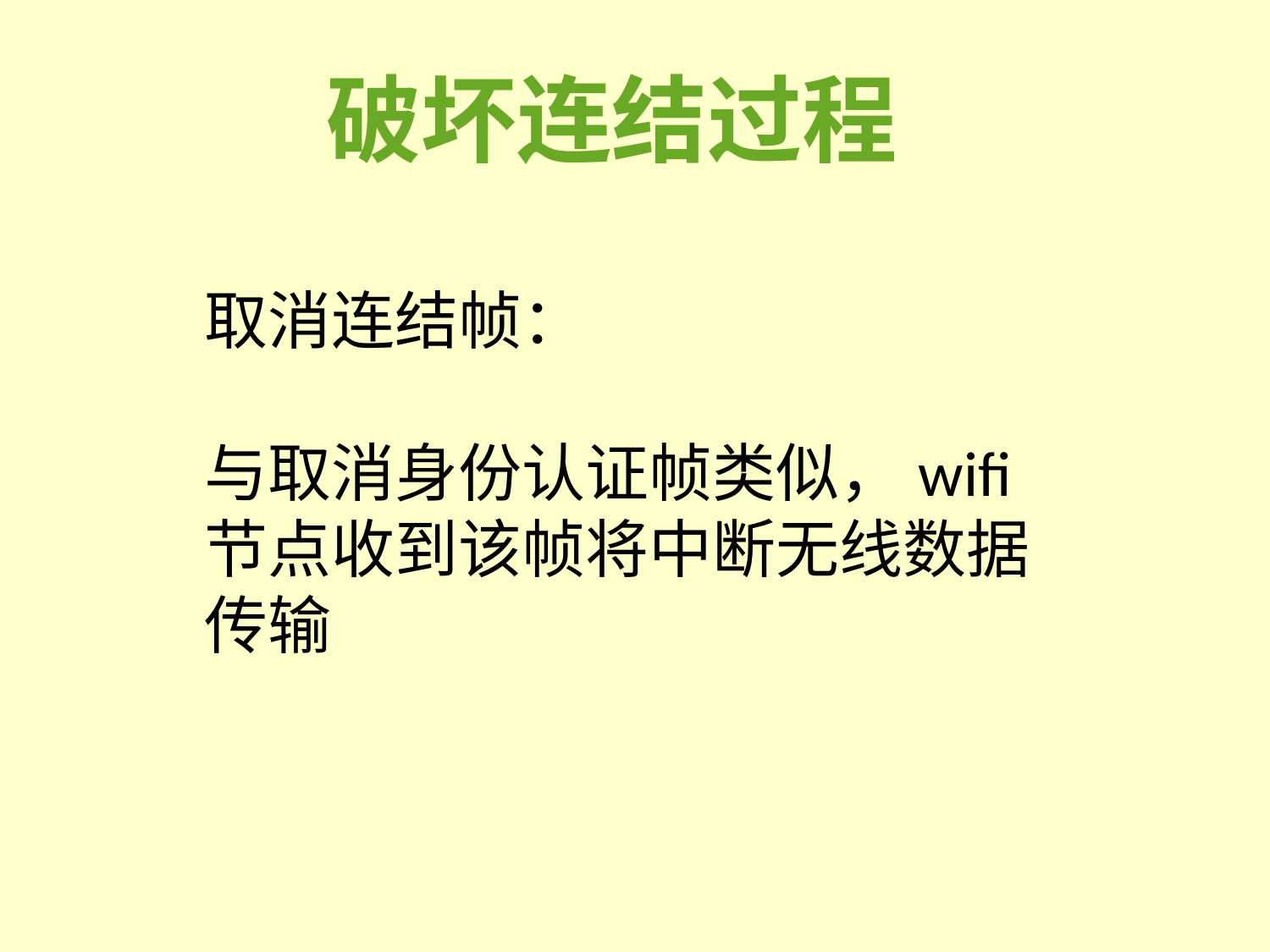

破坏连结过程
取消连结帧：

与取消身份认证帧类似，wifi节点收到该帧将中断无线数据传输